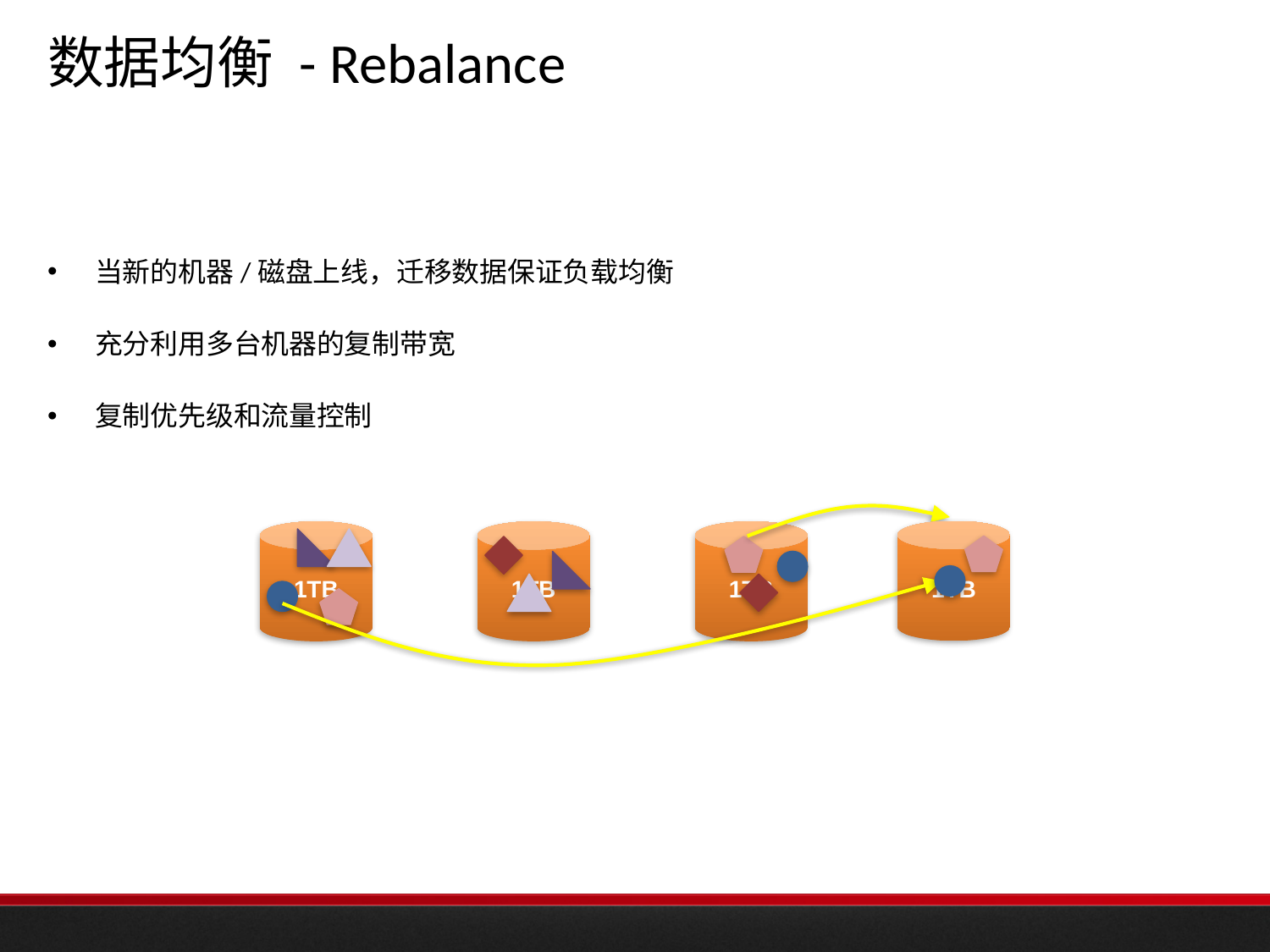

# 数据均衡 - Rebalance
当新的机器/磁盘上线，迁移数据保证负载均衡
充分利用多台机器的复制带宽
复制优先级和流量控制

1TB
1TB
1TB
1TB